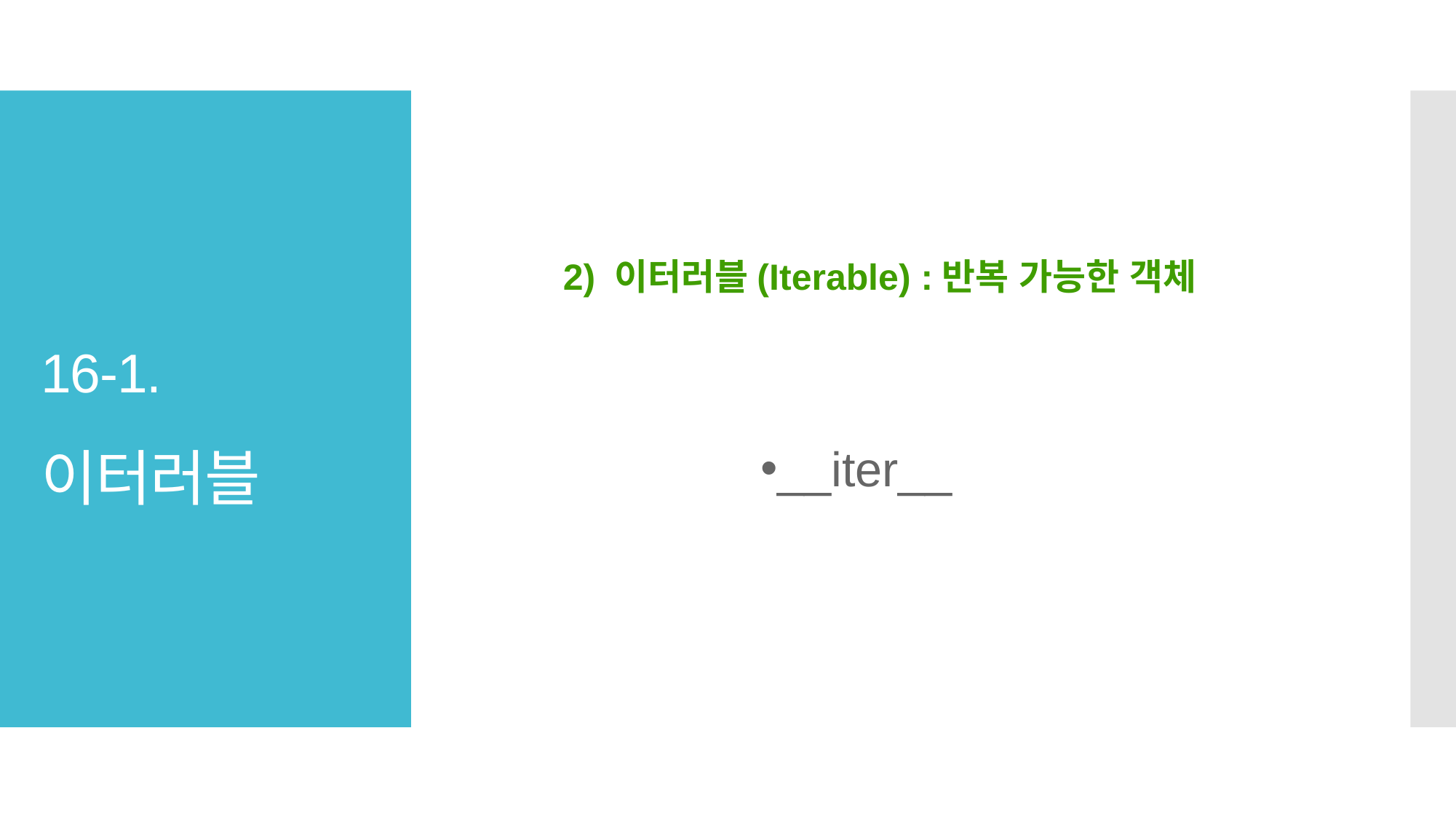

# 16-1. 이터러블
2) 이터러블(Iterable) :반복 가능한 객체
__iter__